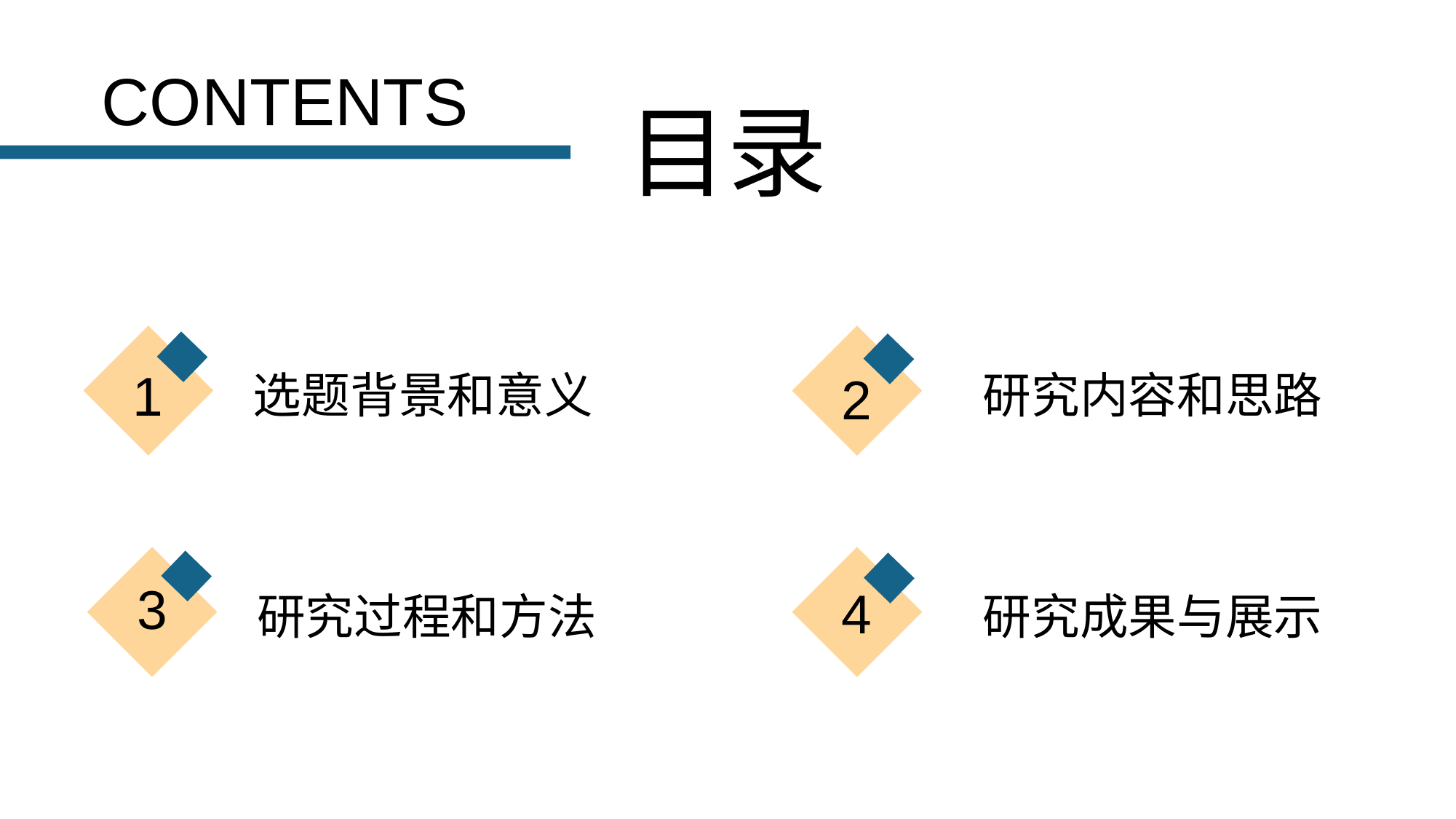

CONTENTS
目录

1
选题背景和意义
研究内容和思路
2

3
4
研究过程和方法
研究成果与展示